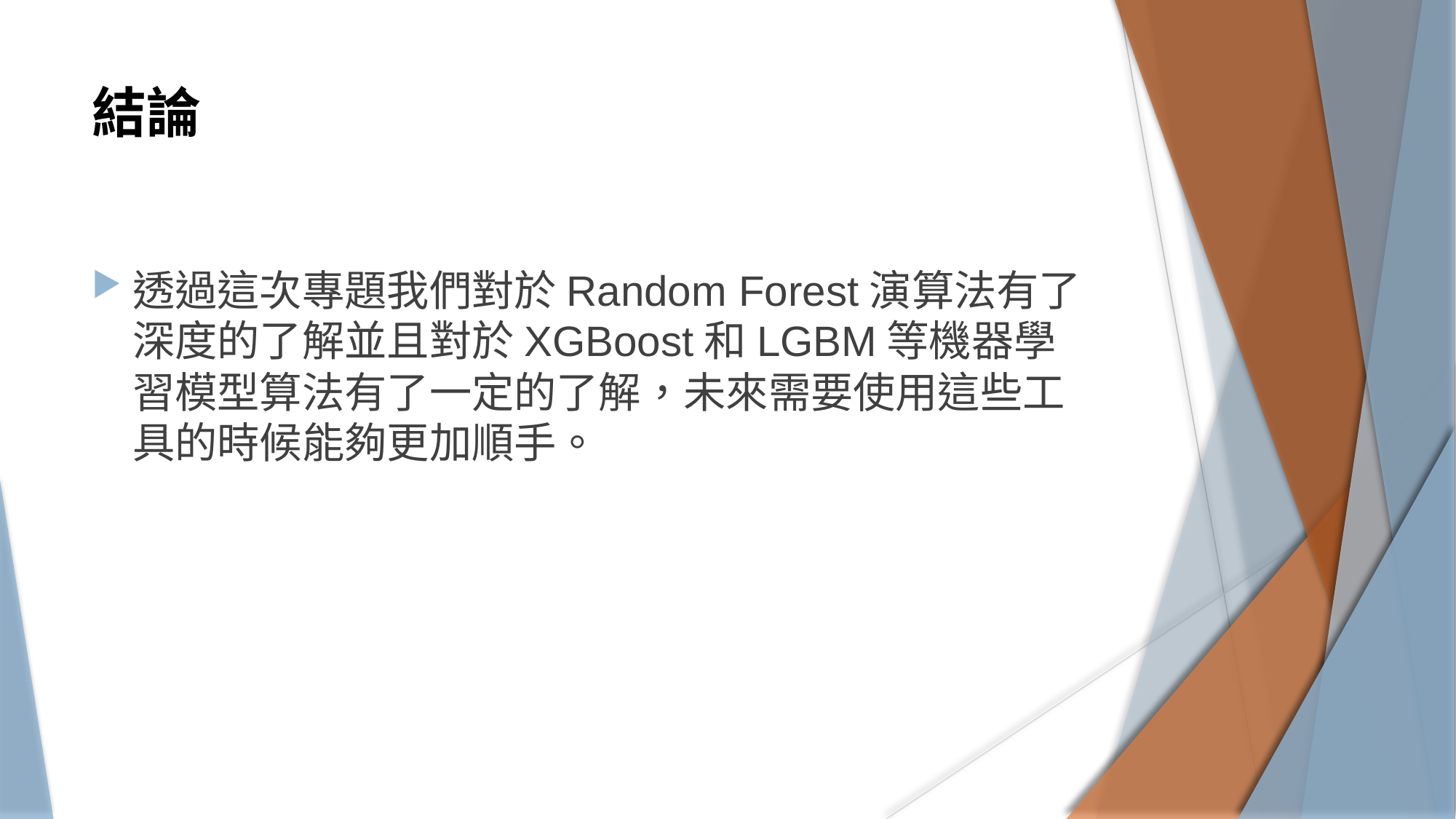

# 結論
透過這次專題我們對於Random Forest演算法有了深度的了解並且對於XGBoost和LGBM等機器學習模型算法有了一定的了解，未來需要使用這些工具的時候能夠更加順手。